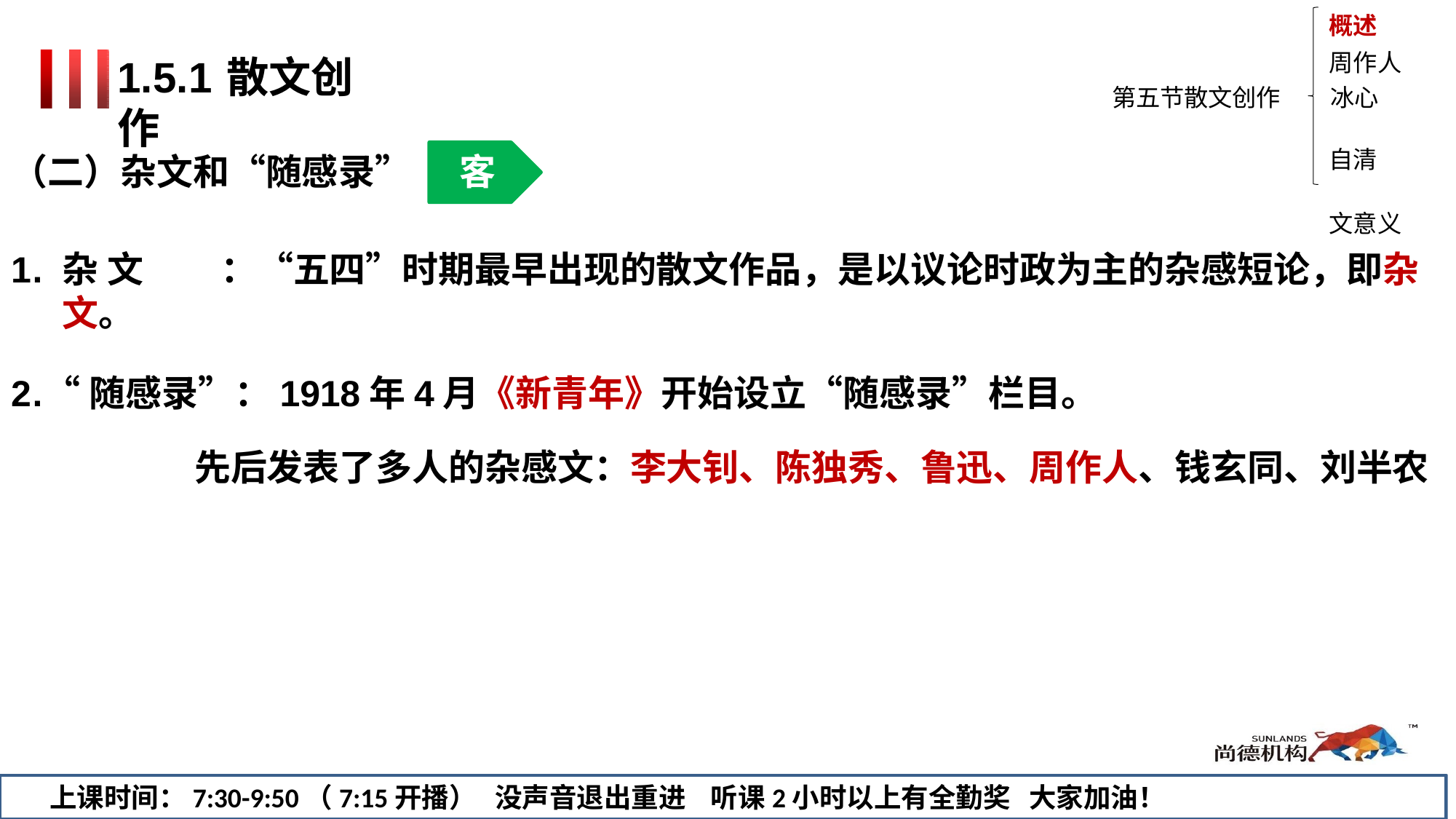

概述
周作人 第五节散文创作	冰心
朱自清
散文意义

1.5.1	散文创作

（二）杂文和“随感录”
客
杂 文	：“五四”时期最早出现的散文作品，是以议论时政为主的杂感短论，即杂文。
“随感录”：1918年4月《新青年》开始设立“随感录”栏目。
先后发表了多人的杂感文：李大钊、陈独秀、鲁迅、周作人、钱玄同、刘半农